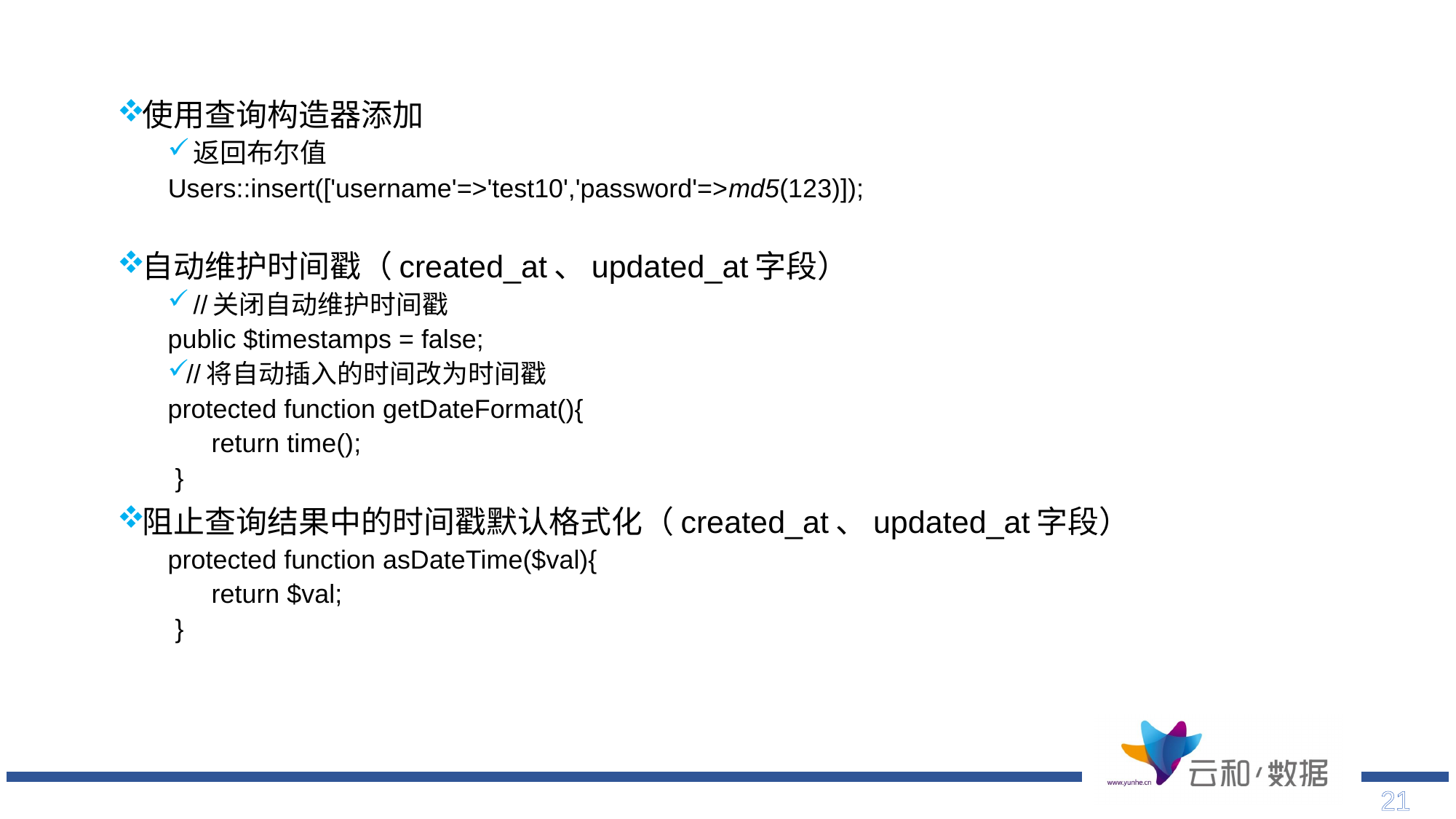

使用查询构造器添加
返回布尔值
Users::insert(['username'=>'test10','password'=>md5(123)]);

自动维护时间戳（created_at、updated_at字段）
//关闭自动维护时间戳
public $timestamps = false;
//将自动插入的时间改为时间戳
protected function getDateFormat(){
      return time();
 }
阻止查询结果中的时间戳默认格式化（created_at、updated_at字段）
protected function asDateTime($val){
      return $val;
 }